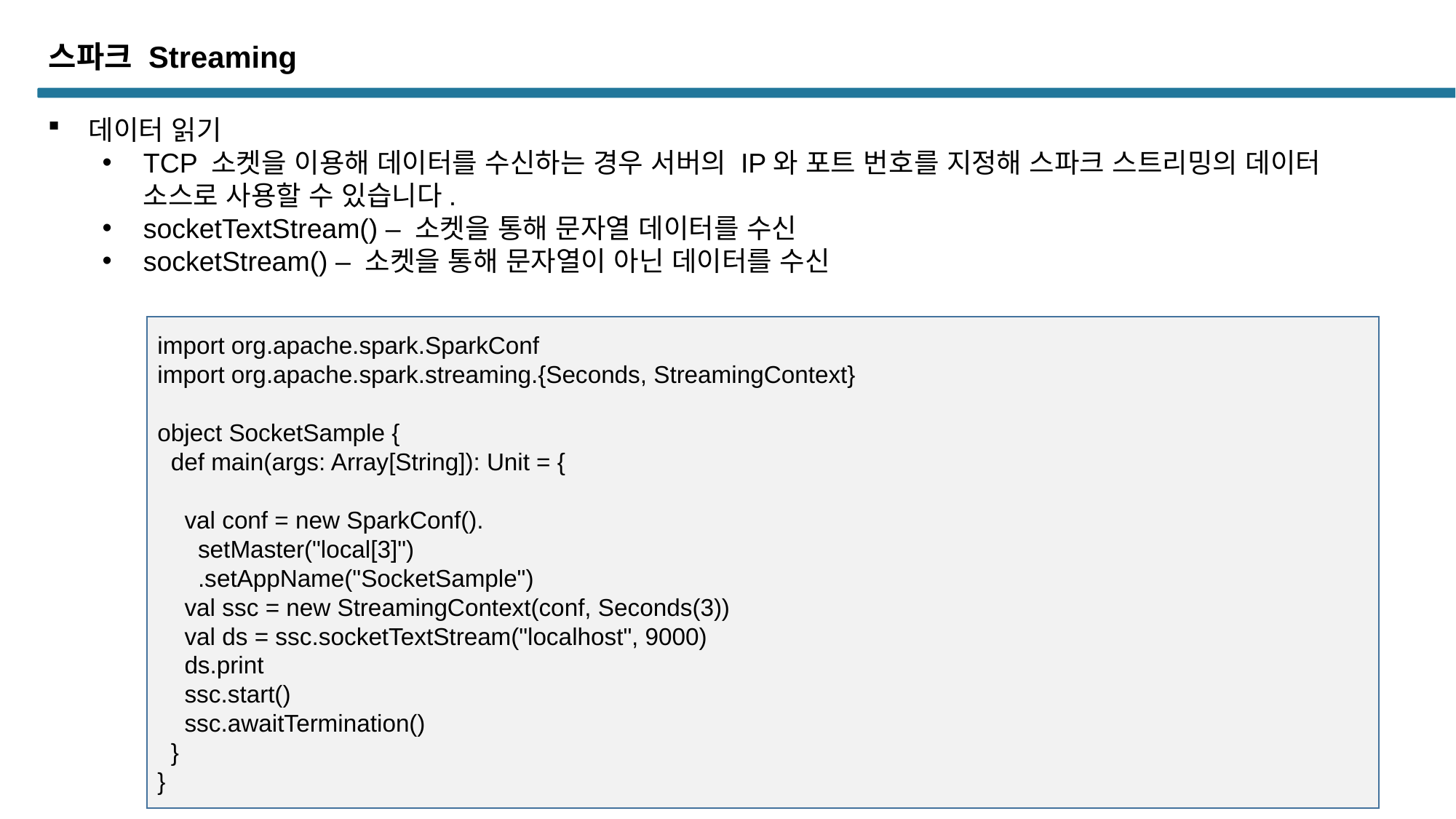

스파크 Streaming
데이터 읽기
TCP 소켓을 이용해 데이터를 수신하는 경우 서버의 IP와 포트 번호를 지정해 스파크 스트리밍의 데이터 소스로 사용할 수 있습니다.
socketTextStream() – 소켓을 통해 문자열 데이터를 수신
socketStream() – 소켓을 통해 문자열이 아닌 데이터를 수신

import org.apache.spark.SparkConf
import org.apache.spark.streaming.{Seconds, StreamingContext}

object SocketSample {
  def main(args: Array[String]): Unit = {

    val conf = new SparkConf().
      setMaster("local[3]")
      .setAppName("SocketSample")
    val ssc = new StreamingContext(conf, Seconds(3))
    val ds = ssc.socketTextStream("localhost", 9000)
    ds.print
    ssc.start()
    ssc.awaitTermination()
  }
}